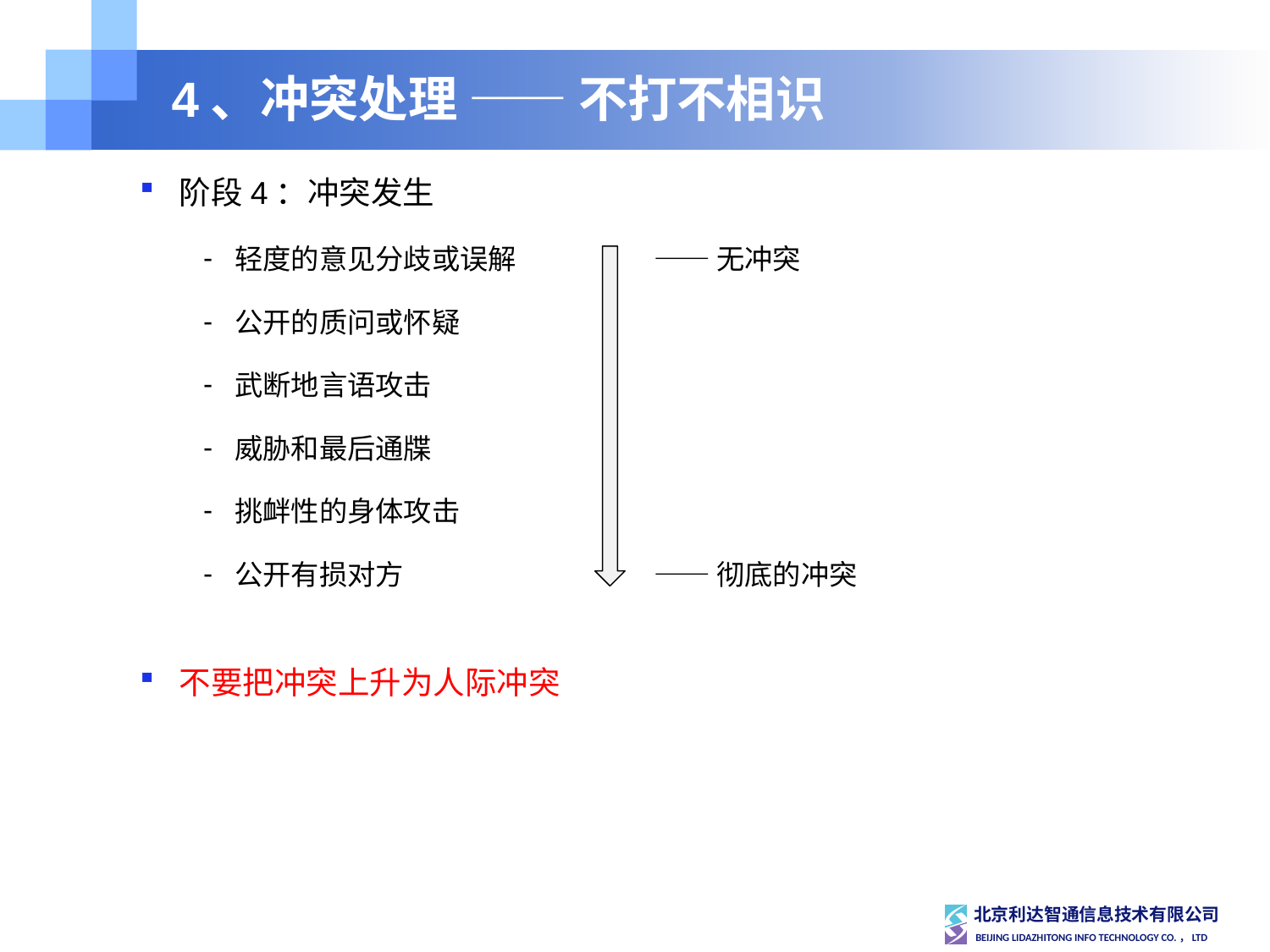

# 4、冲突处理 —— 不打不相识
阶段4：冲突发生
轻度的意见分歧或误解  	      —— 无冲突
公开的质问或怀疑
武断地言语攻击
威胁和最后通牒
挑衅性的身体攻击
公开有损对方		      —— 彻底的冲突

不要把冲突上升为人际冲突